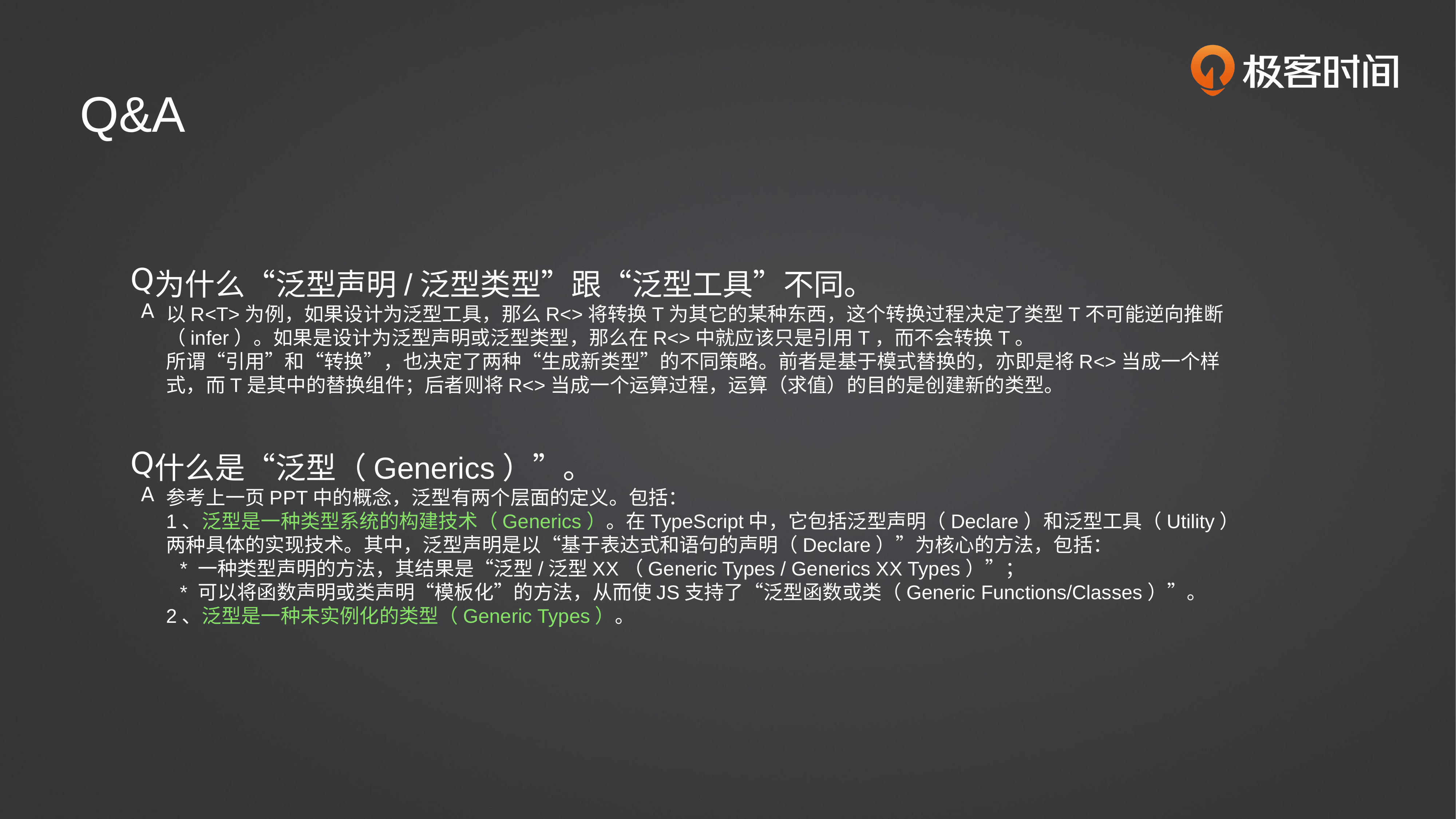

Q&A
为什么“泛型声明/泛型类型”跟“泛型工具”不同。
以R<T>为例，如果设计为泛型工具，那么R<>将转换T为其它的某种东西，这个转换过程决定了类型T不可能逆向推断（infer）。如果是设计为泛型声明或泛型类型，那么在R<>中就应该只是引用T，而不会转换T。
所谓“引用”和“转换”，也决定了两种“生成新类型”的不同策略。前者是基于模式替换的，亦即是将R<>当成一个样式，而T是其中的替换组件；后者则将R<>当成一个运算过程，运算（求值）的目的是创建新的类型。
什么是“泛型（Generics）”。
参考上一页PPT中的概念，泛型有两个层面的定义。包括：
1、泛型是一种类型系统的构建技术（Generics）。在TypeScript中，它包括泛型声明（Declare）和泛型工具（Utility）两种具体的实现技术。其中，泛型声明是以“基于表达式和语句的声明（Declare）”为核心的方法，包括：
  * 一种类型声明的方法，其结果是“泛型/泛型XX（Generic Types / Generics XX Types）”；
  * 可以将函数声明或类声明“模板化”的方法，从而使JS支持了“泛型函数或类（Generic Functions/Classes）”。
2、泛型是一种未实例化的类型（Generic Types）。